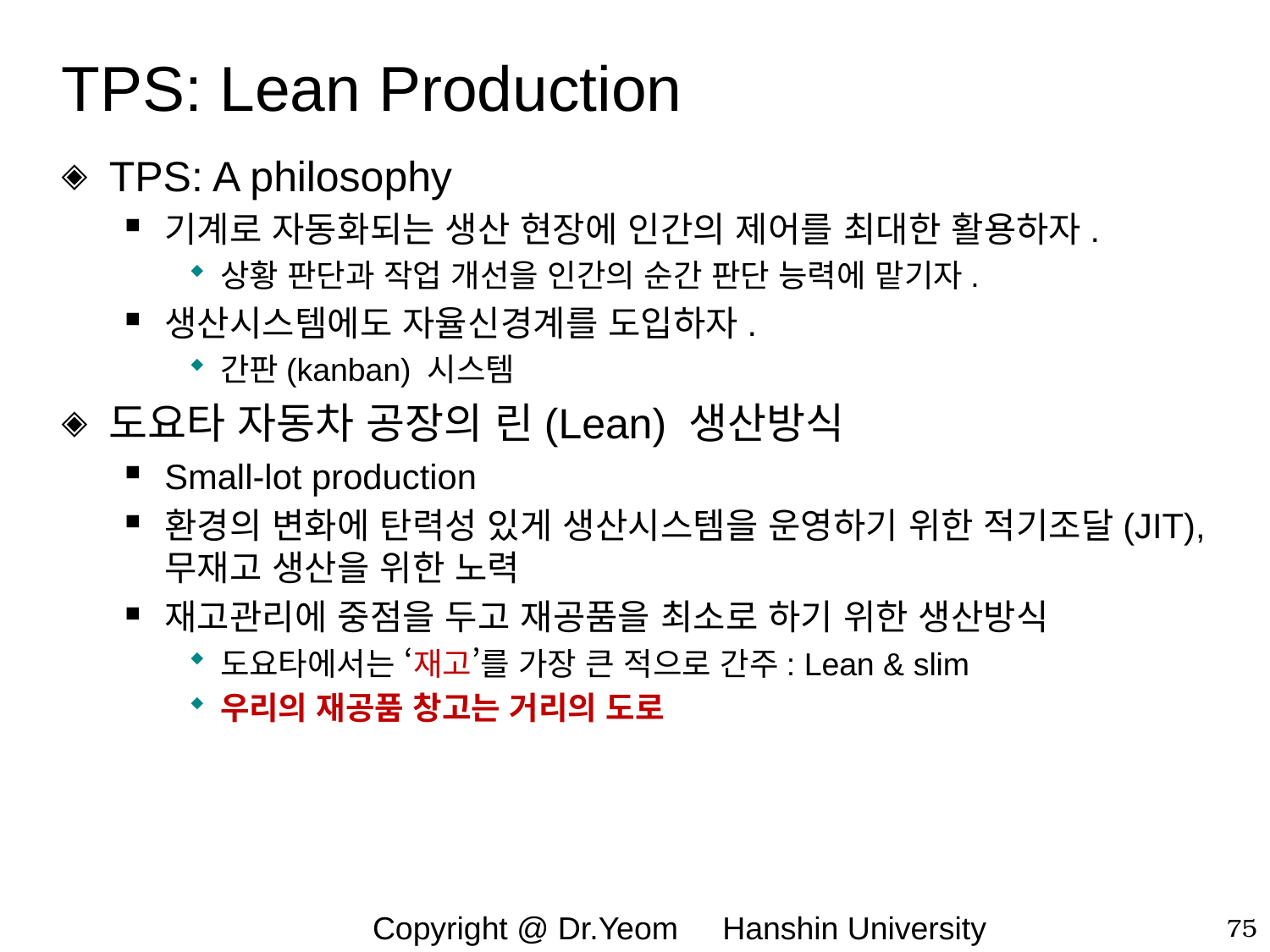

# TPS: Lean Production
TPS: A philosophy
기계로 자동화되는 생산 현장에 인간의 제어를 최대한 활용하자.
상황 판단과 작업 개선을 인간의 순간 판단 능력에 맡기자.
생산시스템에도 자율신경계를 도입하자.
간판(kanban) 시스템
도요타 자동차 공장의 린(Lean) 생산방식
Small-lot production
환경의 변화에 탄력성 있게 생산시스템을 운영하기 위한 적기조달(JIT), 무재고 생산을 위한 노력
재고관리에 중점을 두고 재공품을 최소로 하기 위한 생산방식
도요타에서는 ‘재고’를 가장 큰 적으로 간주: Lean & slim
우리의 재공품 창고는 거리의 도로

75